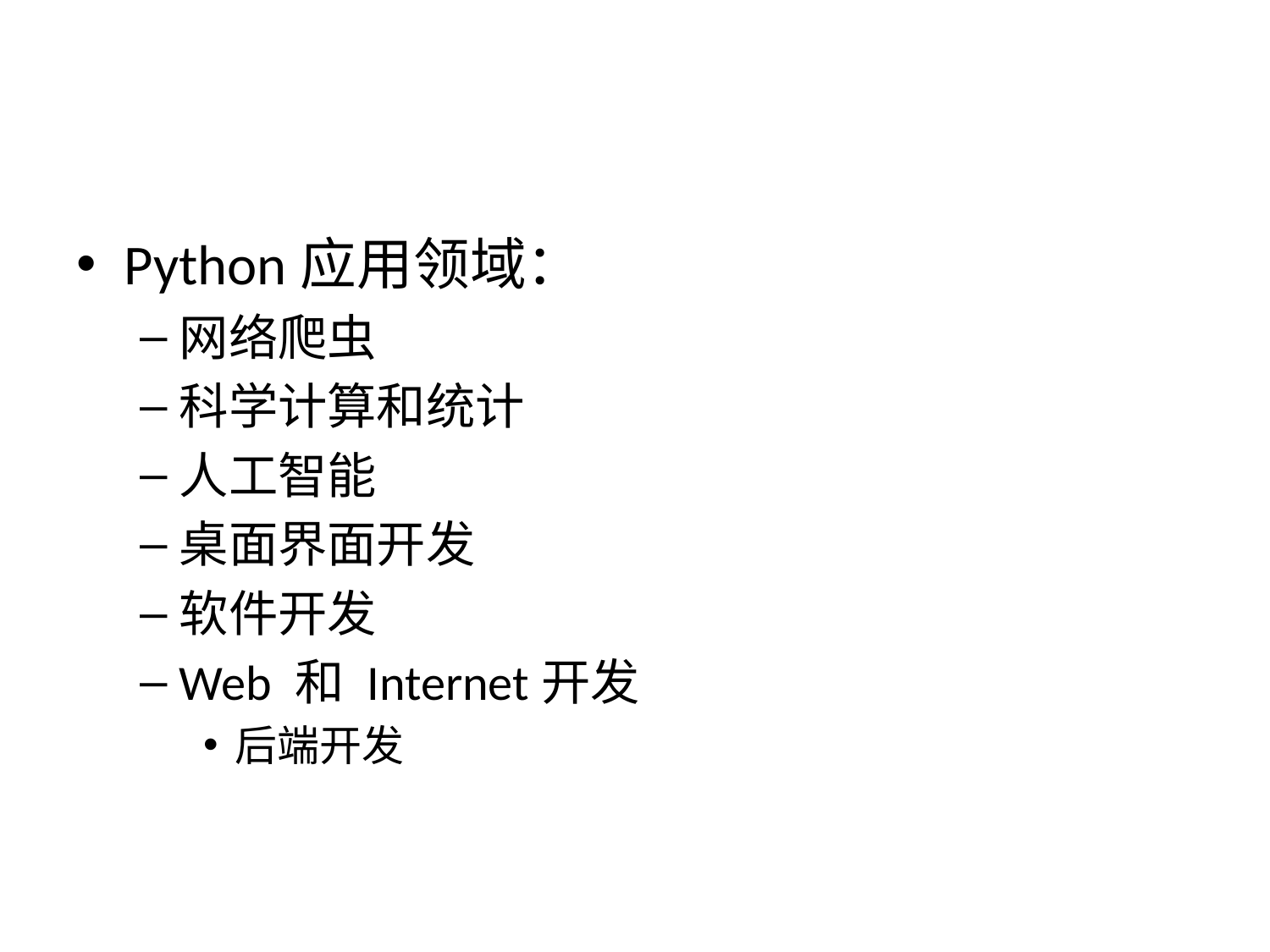

#
Python应用领域：
网络爬虫
科学计算和统计
人工智能
桌面界面开发
软件开发
Web 和 Internet开发
后端开发